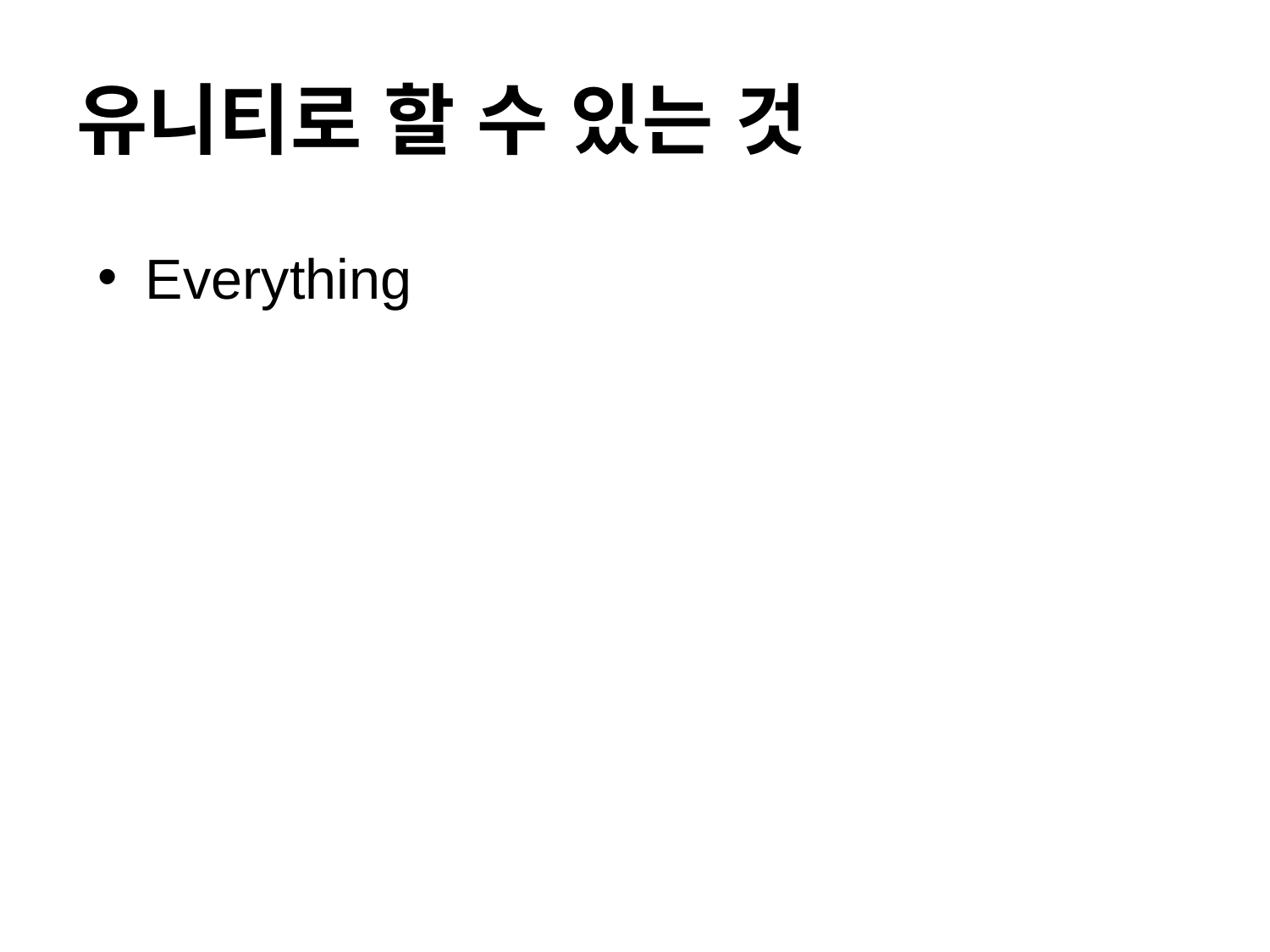

# 유니티로 할 수 있는 것
Everything